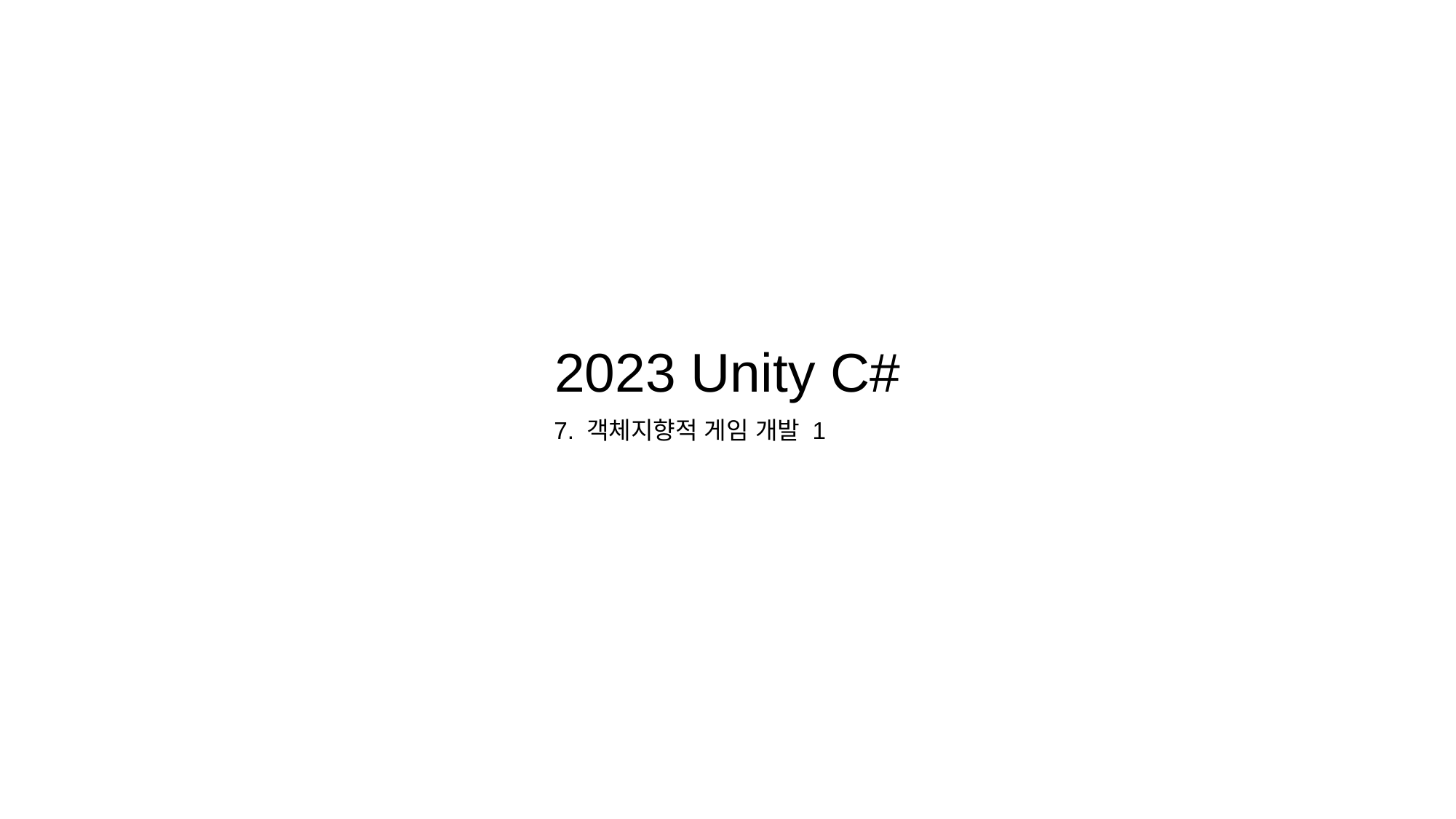

2023 Unity C#
7. 객체지향적 게임 개발 1